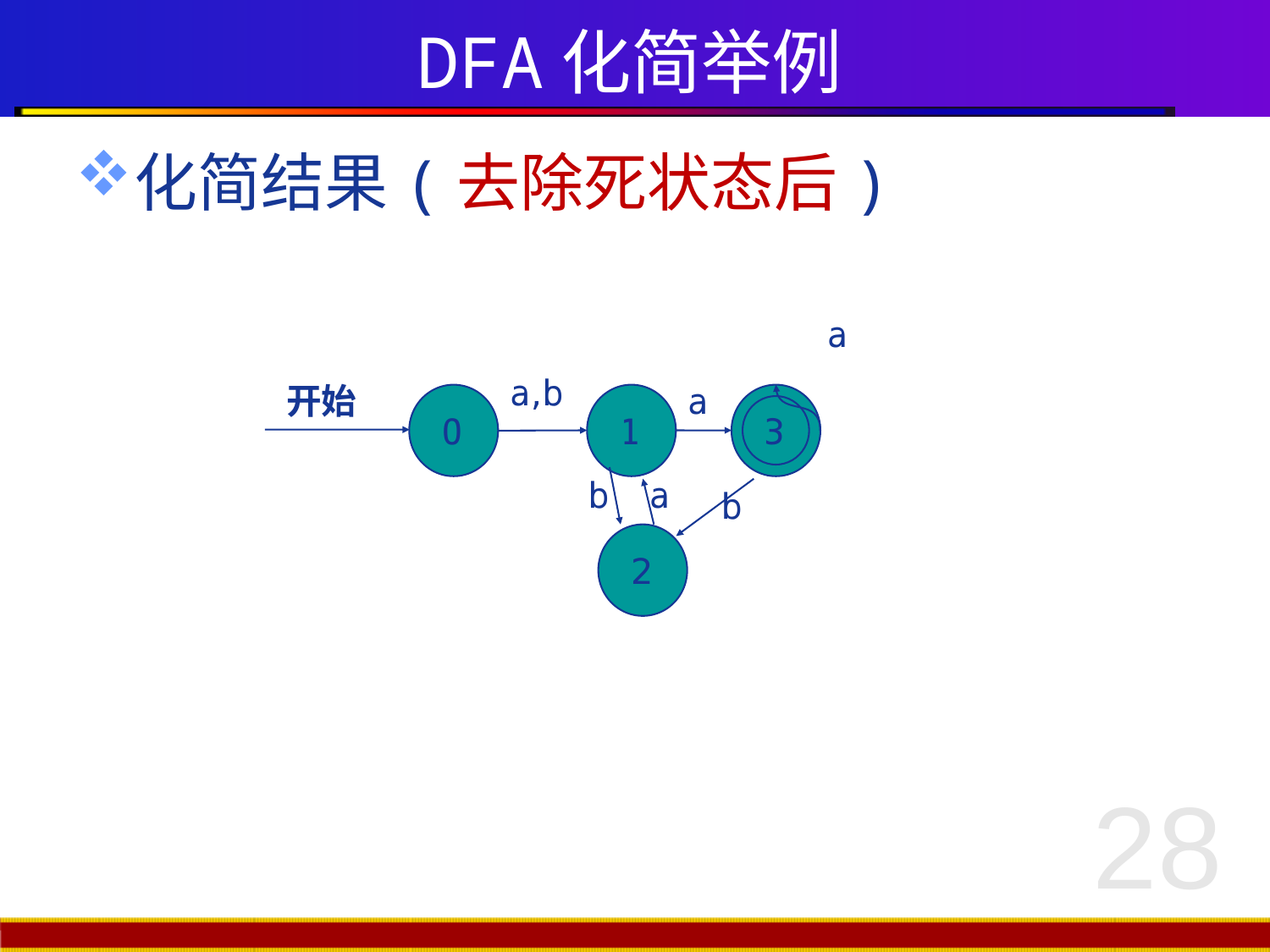

# DFA化简举例
化简结果(去除死状态后)
a
a,b
开始
a
0
1

3

b
a

b

2
28